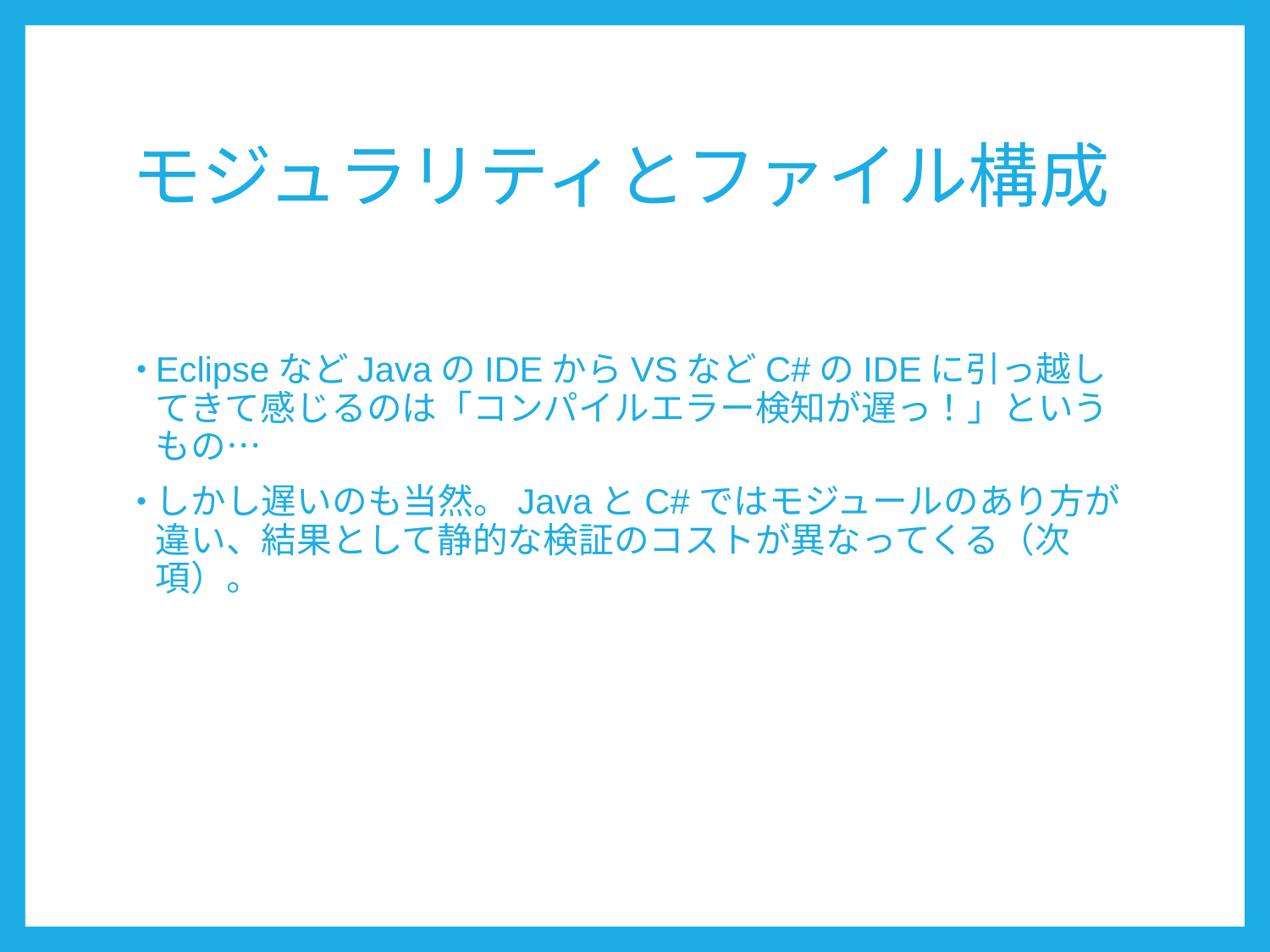

# モジュラリティとファイル構成

EclipseなどJavaのIDEからVSなどC#のIDEに引っ越してきて感じるのは「コンパイルエラー検知が遅っ！」というもの…
しかし遅いのも当然。JavaとC#ではモジュールのあり方が違い、結果として静的な検証のコストが異なってくる（次項）。